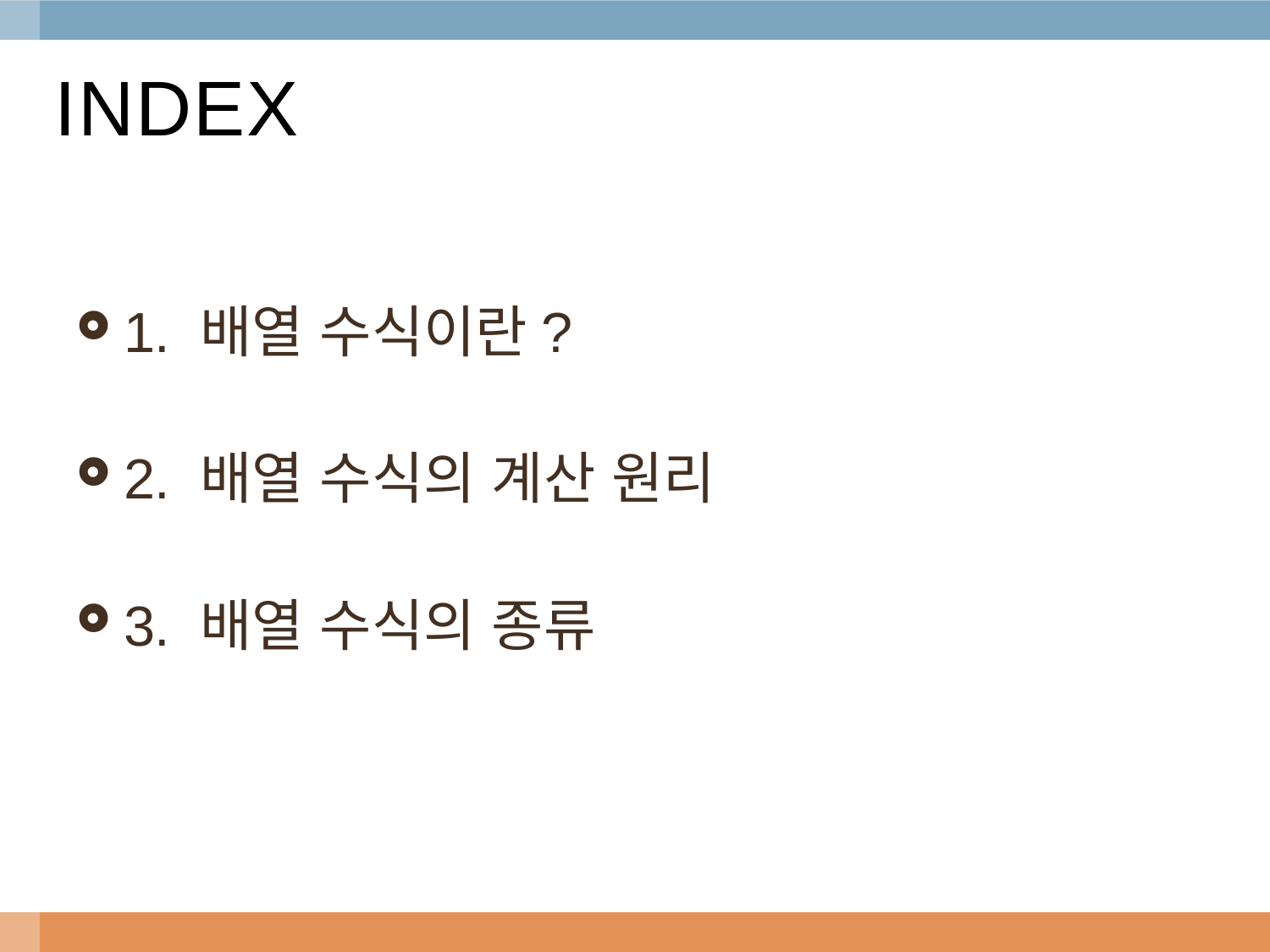

# INDEX
1. 배열 수식이란?
2. 배열 수식의 계산 원리
3. 배열 수식의 종류